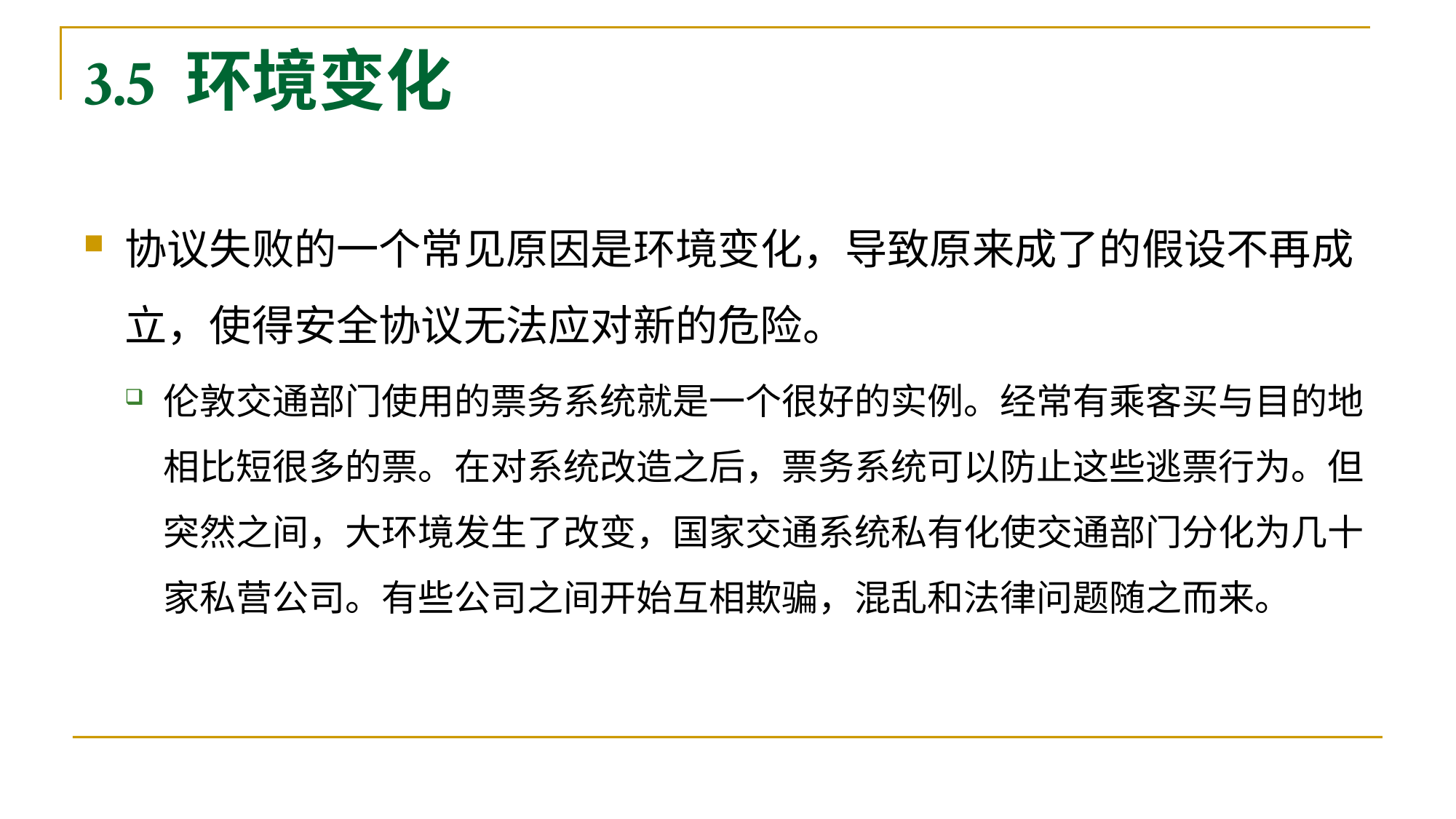

# 3.5 环境变化
协议失败的一个常见原因是环境变化，导致原来成了的假设不再成立，使得安全协议无法应对新的危险。
伦敦交通部门使用的票务系统就是一个很好的实例。经常有乘客买与目的地相比短很多的票。在对系统改造之后，票务系统可以防止这些逃票行为。但突然之间，大环境发生了改变，国家交通系统私有化使交通部门分化为几十家私营公司。有些公司之间开始互相欺骗，混乱和法律问题随之而来。